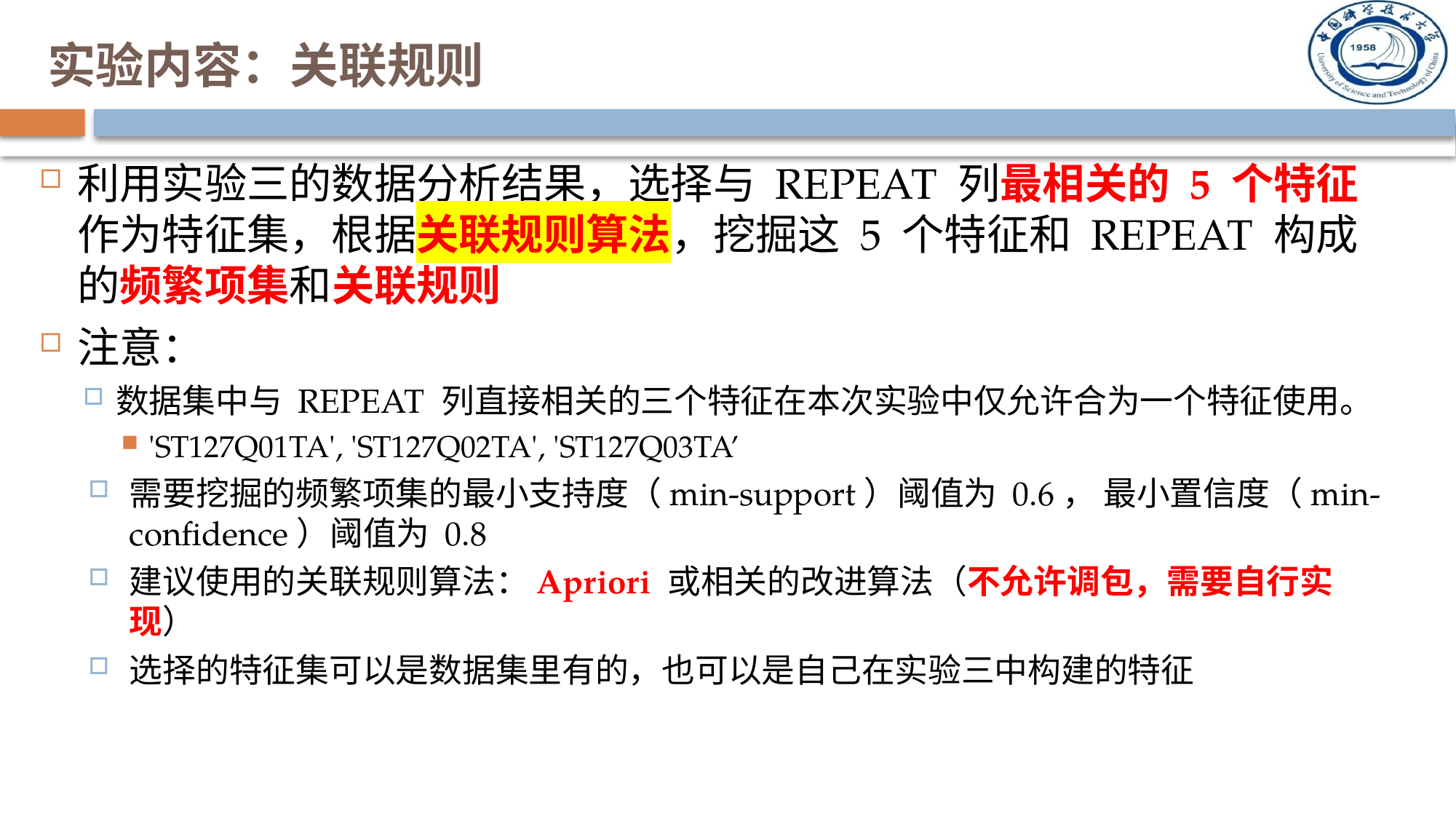

# 实验内容：关联规则
利用实验三的数据分析结果，选择与 REPEAT 列最相关的 5 个特征作为特征集，根据关联规则算法，挖掘这 5 个特征和 REPEAT 构成的频繁项集和关联规则
注意：
数据集中与 REPEAT 列直接相关的三个特征在本次实验中仅允许合为一个特征使用。
'ST127Q01TA', 'ST127Q02TA', 'ST127Q03TA’
需要挖掘的频繁项集的最小支持度（min-support）阈值为 0.6， 最小置信度（min-confidence）阈值为 0.8
建议使用的关联规则算法：Apriori 或相关的改进算法（不允许调包，需要自行实现）
选择的特征集可以是数据集里有的，也可以是自己在实验三中构建的特征